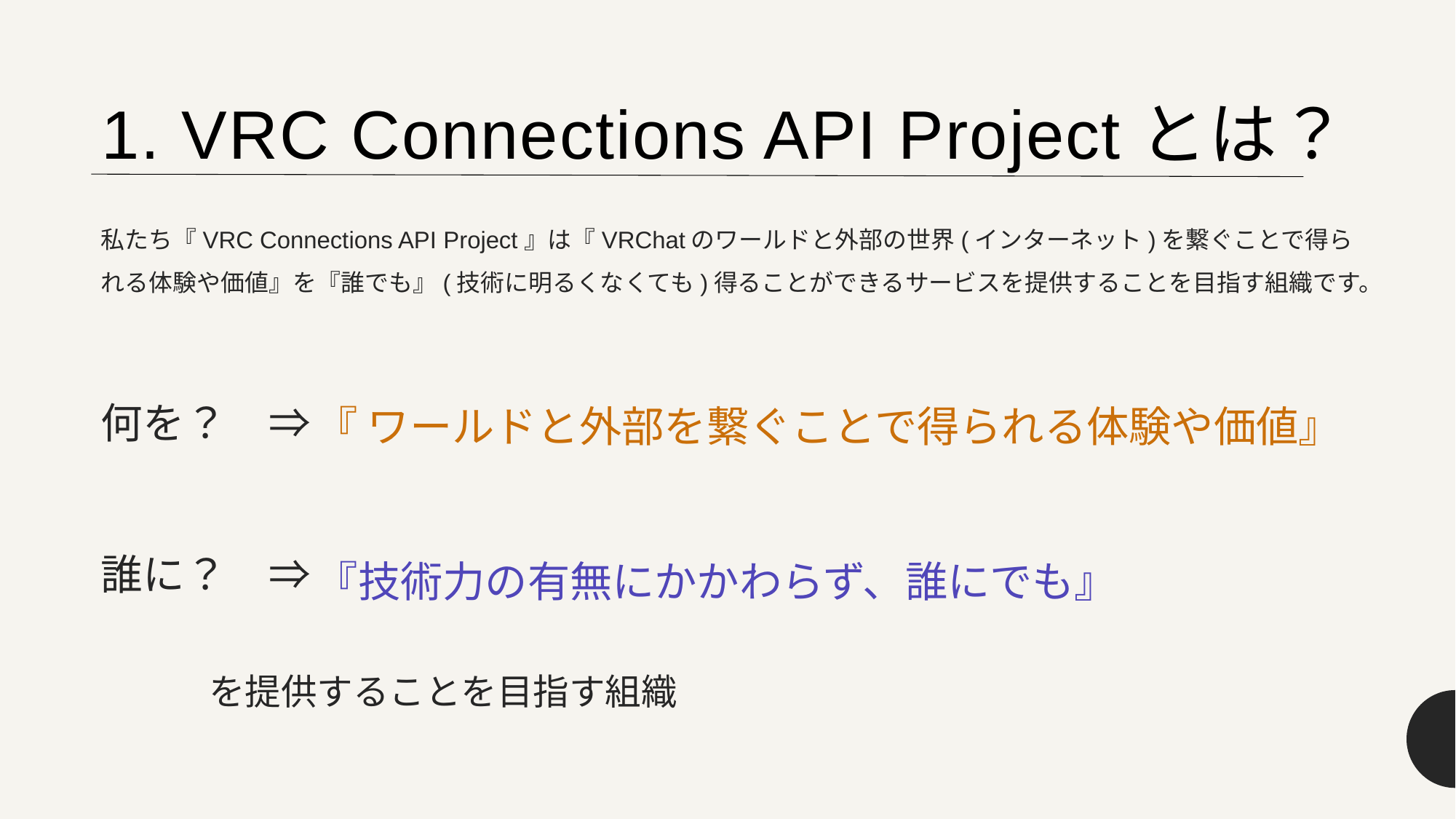

# 1. VRC Connections API Projectとは？
私たち『VRC Connections API Project』は『VRChatのワールドと外部の世界(インターネット)を繋ぐことで得られる体験や価値』を『誰でも』(技術に明るくなくても)得ることができるサービスを提供することを目指す組織です。

何を？　⇒

誰に？　⇒

							を提供することを目指す組織
『 ワールドと外部を繋ぐことで得られる体験や価値』
『技術力の有無にかかわらず、誰にでも』